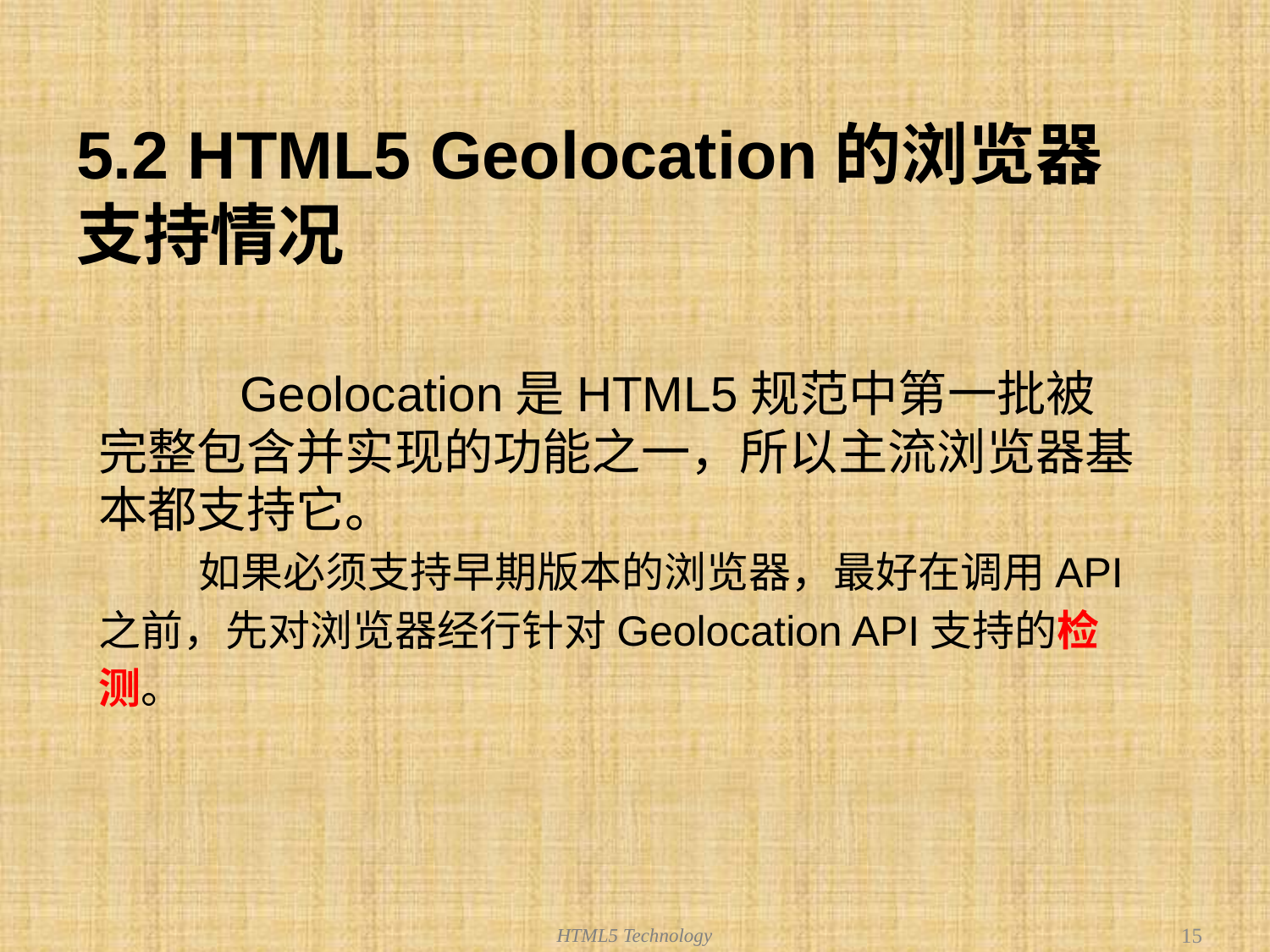

# 5.2 HTML5 Geolocation的浏览器支持情况
   Geolocation是HTML5规范中第一批被完整包含并实现的功能之一，所以主流浏览器基本都支持它。
如果必须支持早期版本的浏览器，最好在调用API之前，先对浏览器经行针对Geolocation API支持的检测。
15
HTML5 Technology